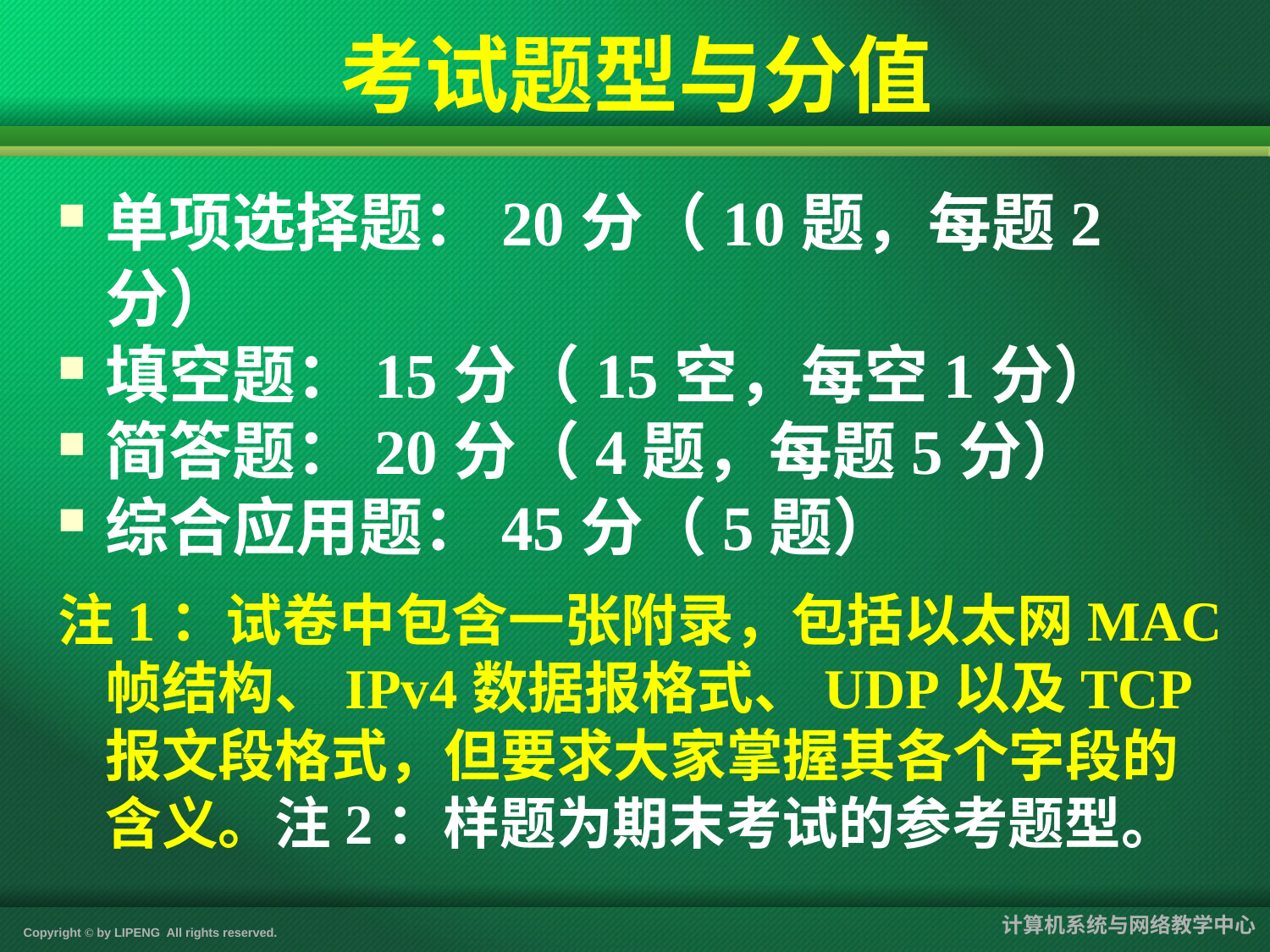

# 考试题型与分值
单项选择题：20分（10题，每题2分）
填空题：15分（15空，每空1分）
简答题：20分（4题，每题5分）
综合应用题：45分（5题）
注1：试卷中包含一张附录，包括以太网MAC帧结构、IPv4数据报格式、UDP以及TCP报文段格式，但要求大家掌握其各个字段的含义。注2：样题为期末考试的参考题型。